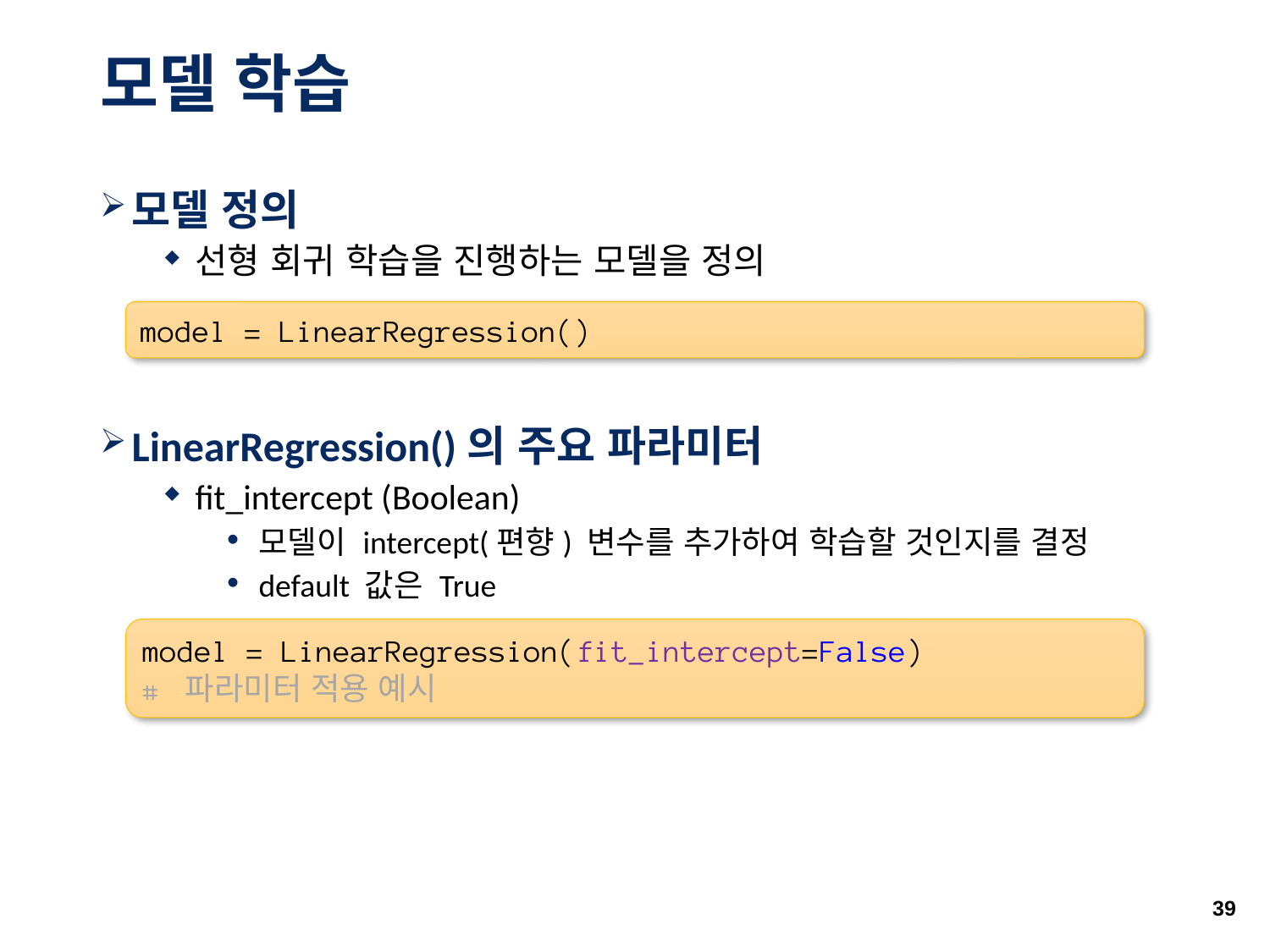

# 모델 학습
모델 정의
선형 회귀 학습을 진행하는 모델을 정의

LinearRegression()의 주요 파라미터
fit_intercept (Boolean)
모델이 intercept(편향) 변수를 추가하여 학습할 것인지를 결정
default 값은 True
model = LinearRegression()
model = LinearRegression(fit_intercept=False)
# 파라미터 적용 예시
39